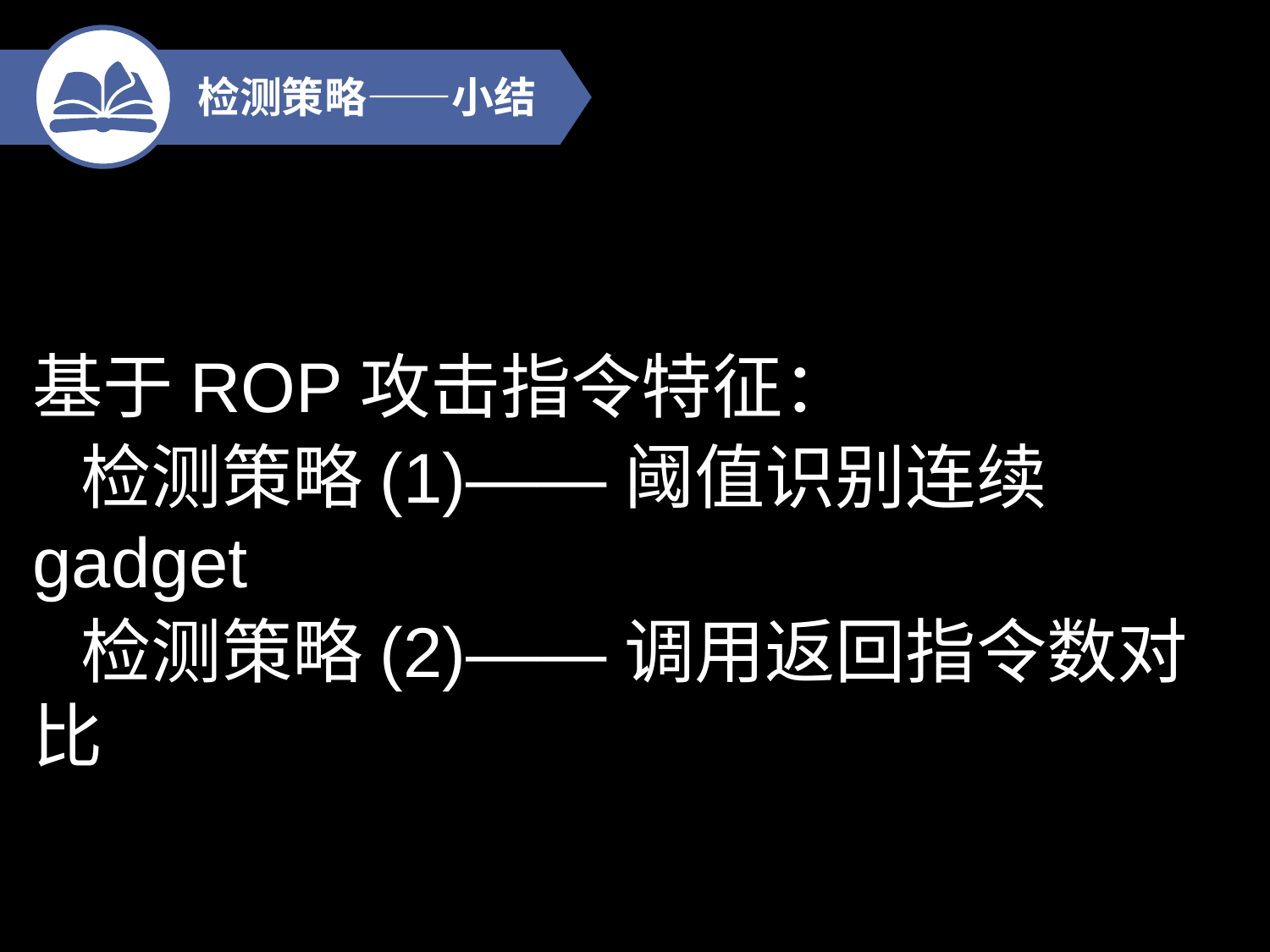

检测策略——小结
基于ROP攻击指令特征：
  检测策略(1)——阈值识别连续gadget
  检测策略(2)——调用返回指令数对比